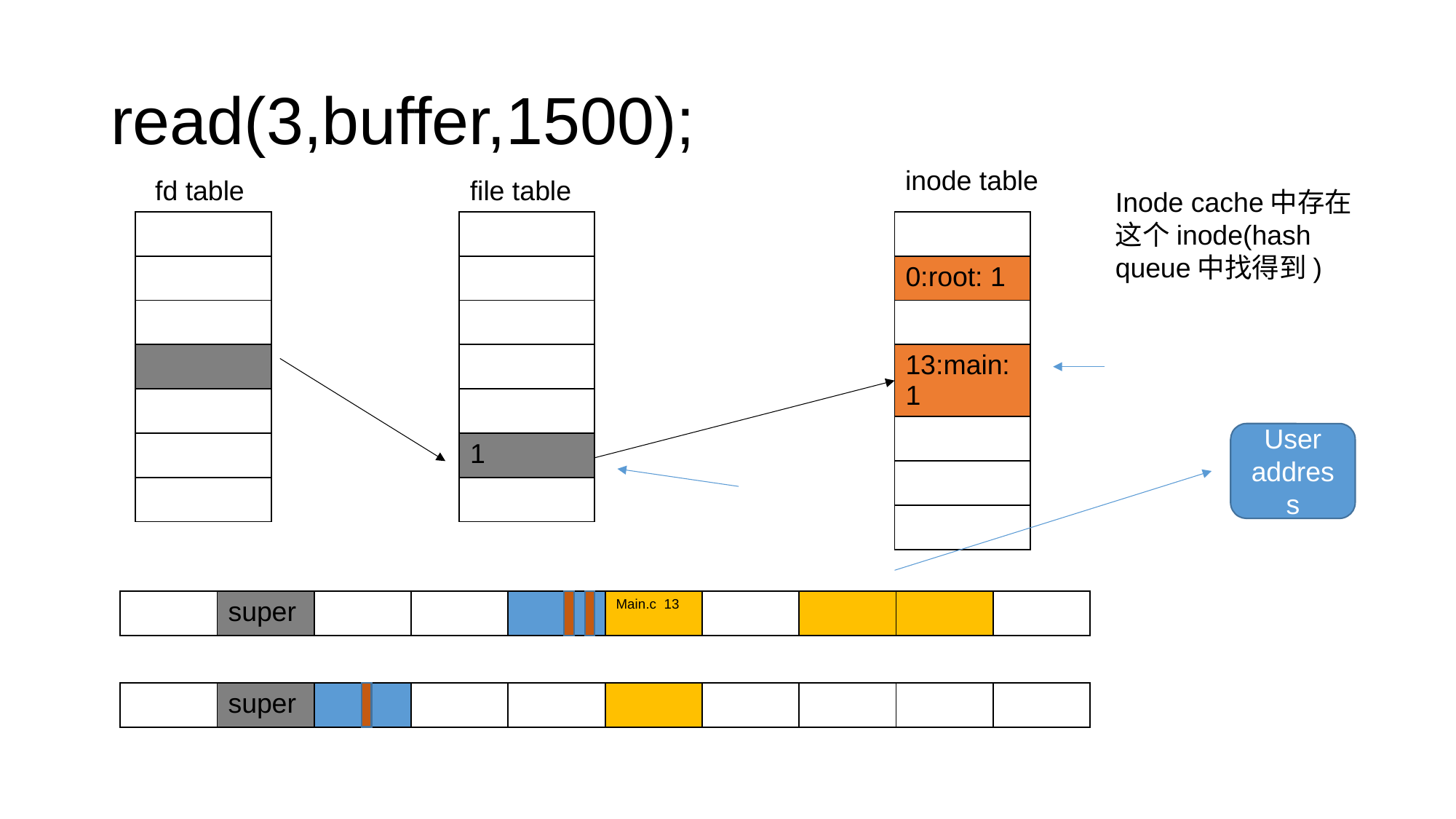

# read(3,buffer,1500);
inode table
fd table
file table
Inode cache中存在这个inode(hash queue中找得到)
|  |
| --- |
|  |
|  |
|  |
|  |
|  |
|  |
|  |
| --- |
|  |
|  |
|  |
|  |
| 1 |
|  |
|  |
| --- |
| 0:root: 1 |
|  |
| 13:main:1 |
|  |
|  |
|  |
User address
|  | super |  |  |  | Main.c 13 |  |  |  |  |
| --- | --- | --- | --- | --- | --- | --- | --- | --- | --- |

|  | super |  |  |  |  |  |  |  |  |
| --- | --- | --- | --- | --- | --- | --- | --- | --- | --- |